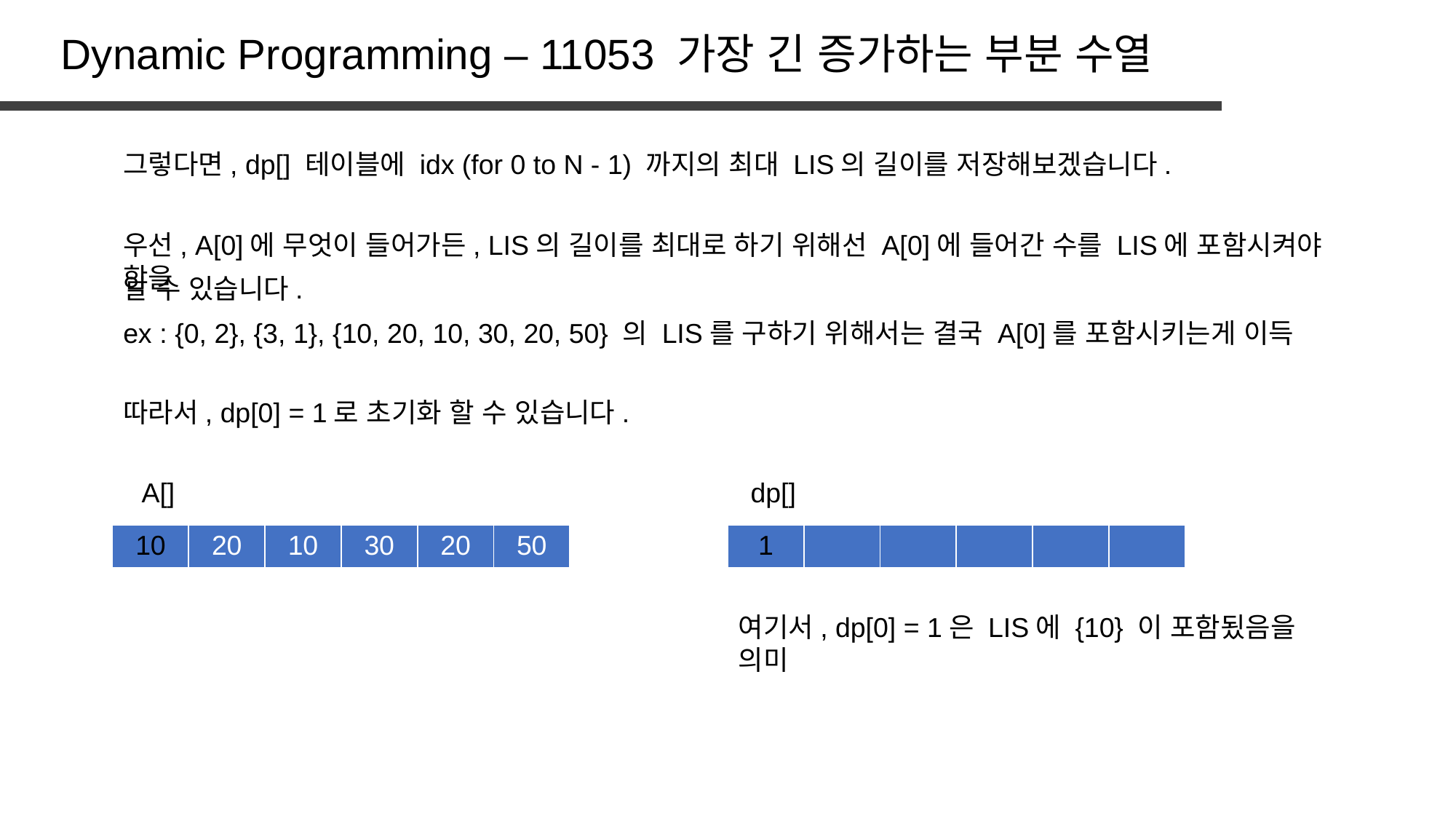

Dynamic Programming – 11053 가장 긴 증가하는 부분 수열
그렇다면, dp[] 테이블에 idx (for 0 to N - 1) 까지의 최대 LIS의 길이를 저장해보겠습니다.
우선, A[0]에 무엇이 들어가든, LIS의 길이를 최대로 하기 위해선 A[0]에 들어간 수를 LIS에 포함시켜야 함을
알 수 있습니다.
ex : {0, 2}, {3, 1}, {10, 20, 10, 30, 20, 50} 의 LIS를 구하기 위해서는 결국 A[0]를 포함시키는게 이득
따라서, dp[0] = 1로 초기화 할 수 있습니다.
A[]
dp[]
| 10 | 20 | 10 | 30 | 20 | 50 |
| --- | --- | --- | --- | --- | --- |
| 1 |  |  |  |  |  |
| --- | --- | --- | --- | --- | --- |
여기서, dp[0] = 1은 LIS에 {10} 이 포함됬음을 의미